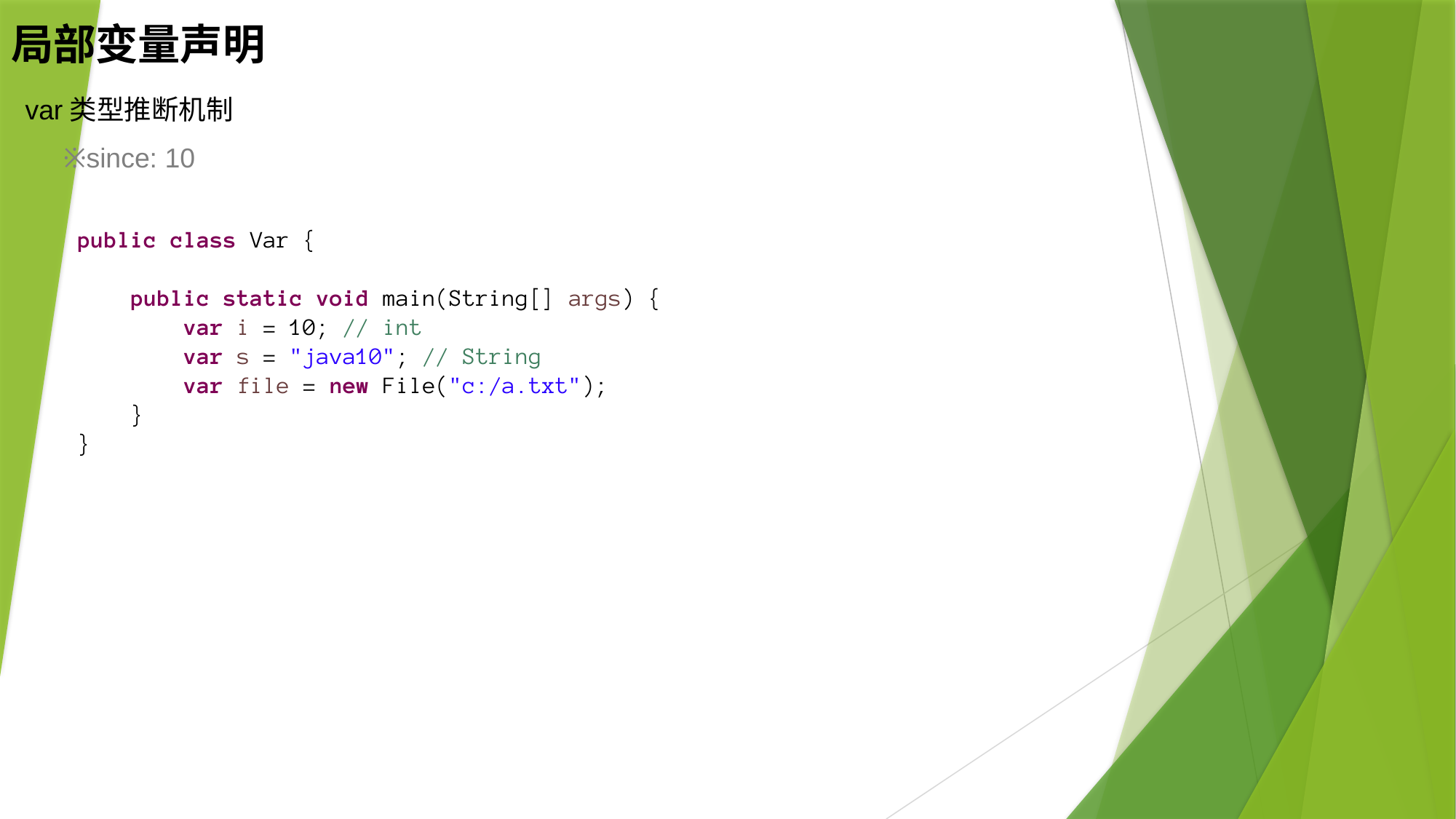

# 局部变量声明
var类型推断机制
     ※since: 10
public class Var {

    public static void main(String[] args) {
        var i = 10; // int
        var s = "java10"; // String
        var file = new File("c:/a.txt");
    }
}